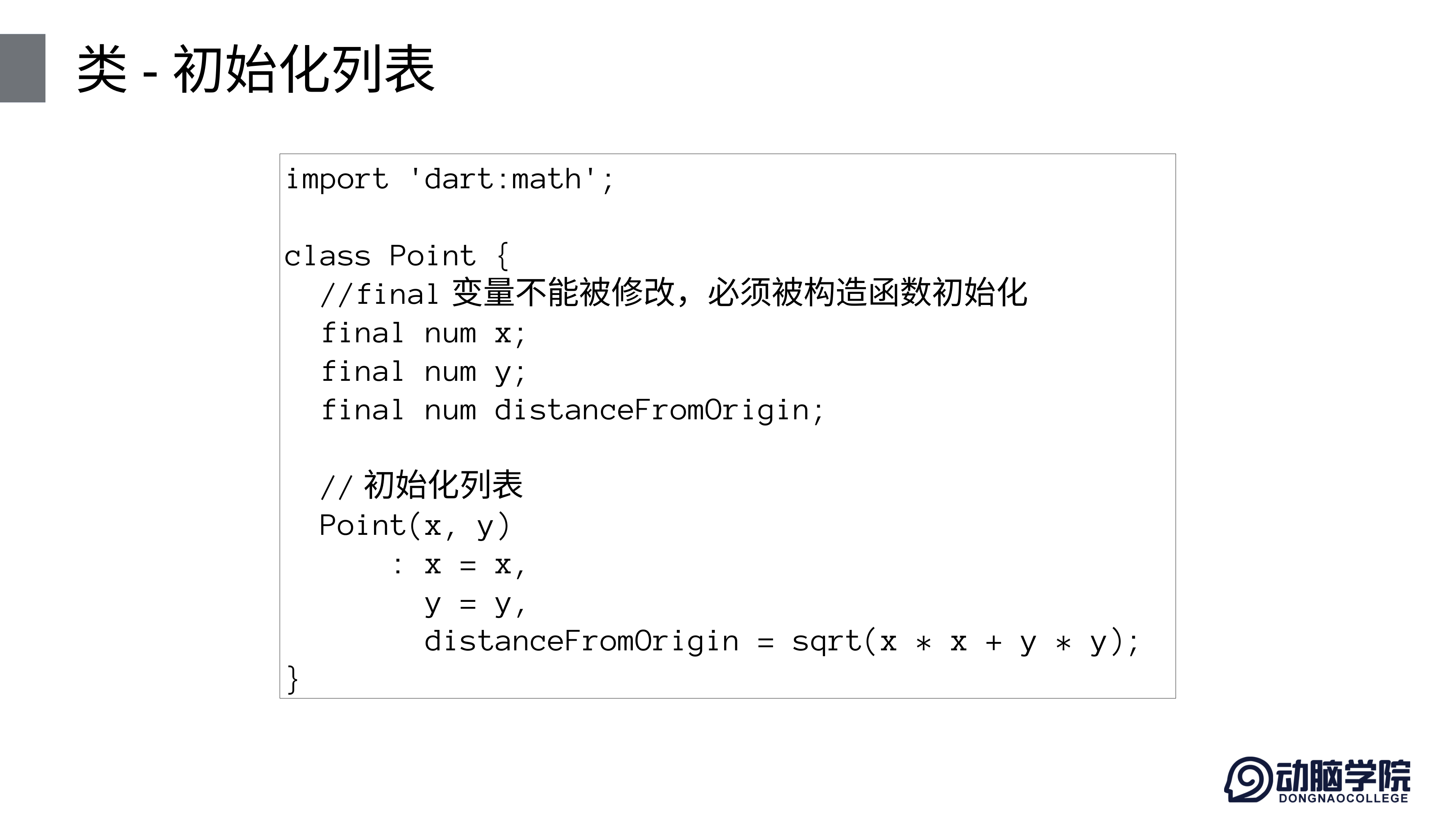

# 类-初始化列表
import 'dart:math';

class Point {
  //final变量不能被修改，必须被构造函数初始化
  final num x;
  final num y;
  final num distanceFromOrigin;

  //初始化列表
  Point(x, y)
      : x = x,
        y = y,
        distanceFromOrigin = sqrt(x * x + y * y);
}